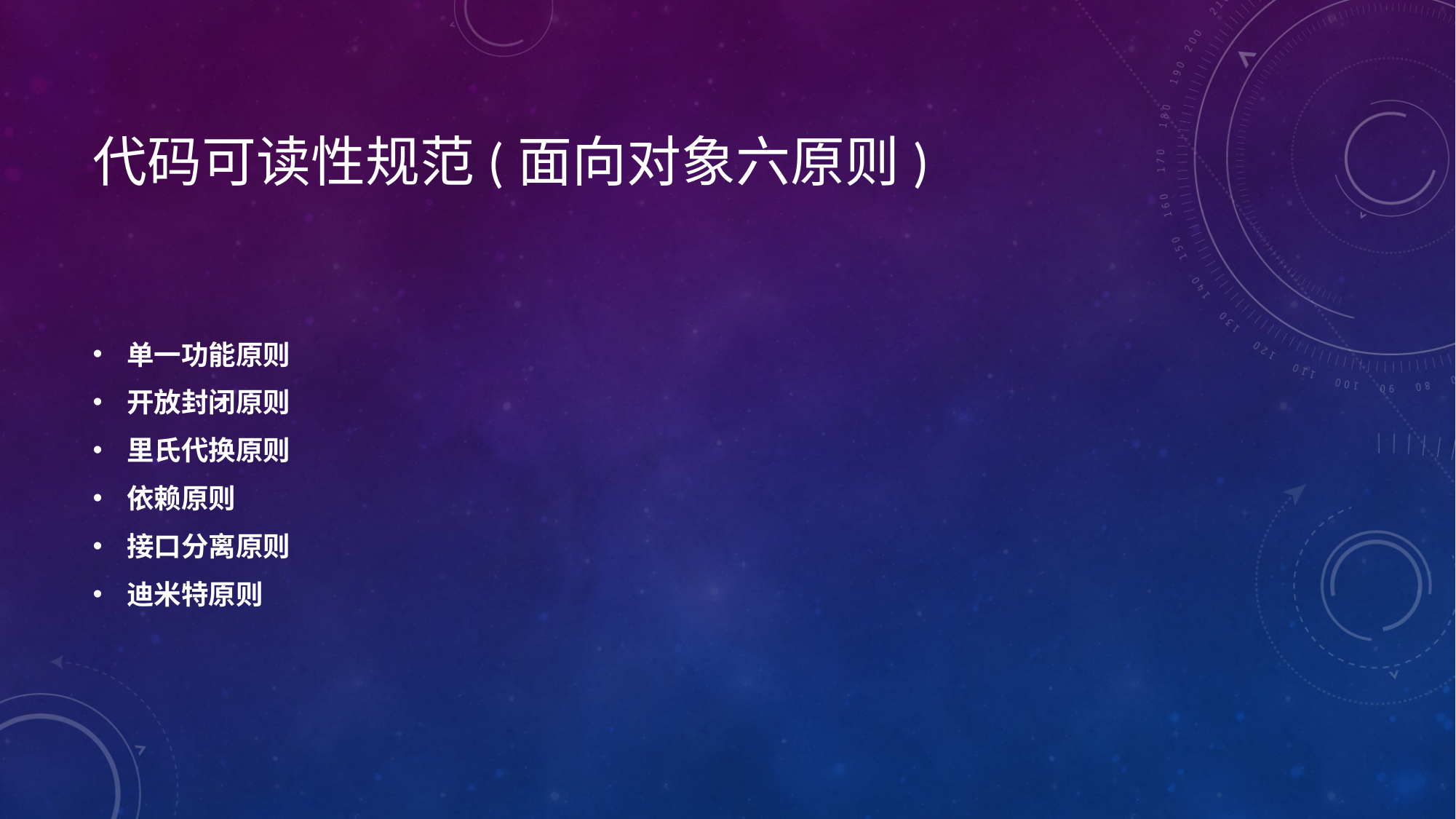

# 代码可读性规范(面向对象六原则)
单一功能原则
开放封闭原则
里氏代换原则
依赖原则
接口分离原则
迪米特原则